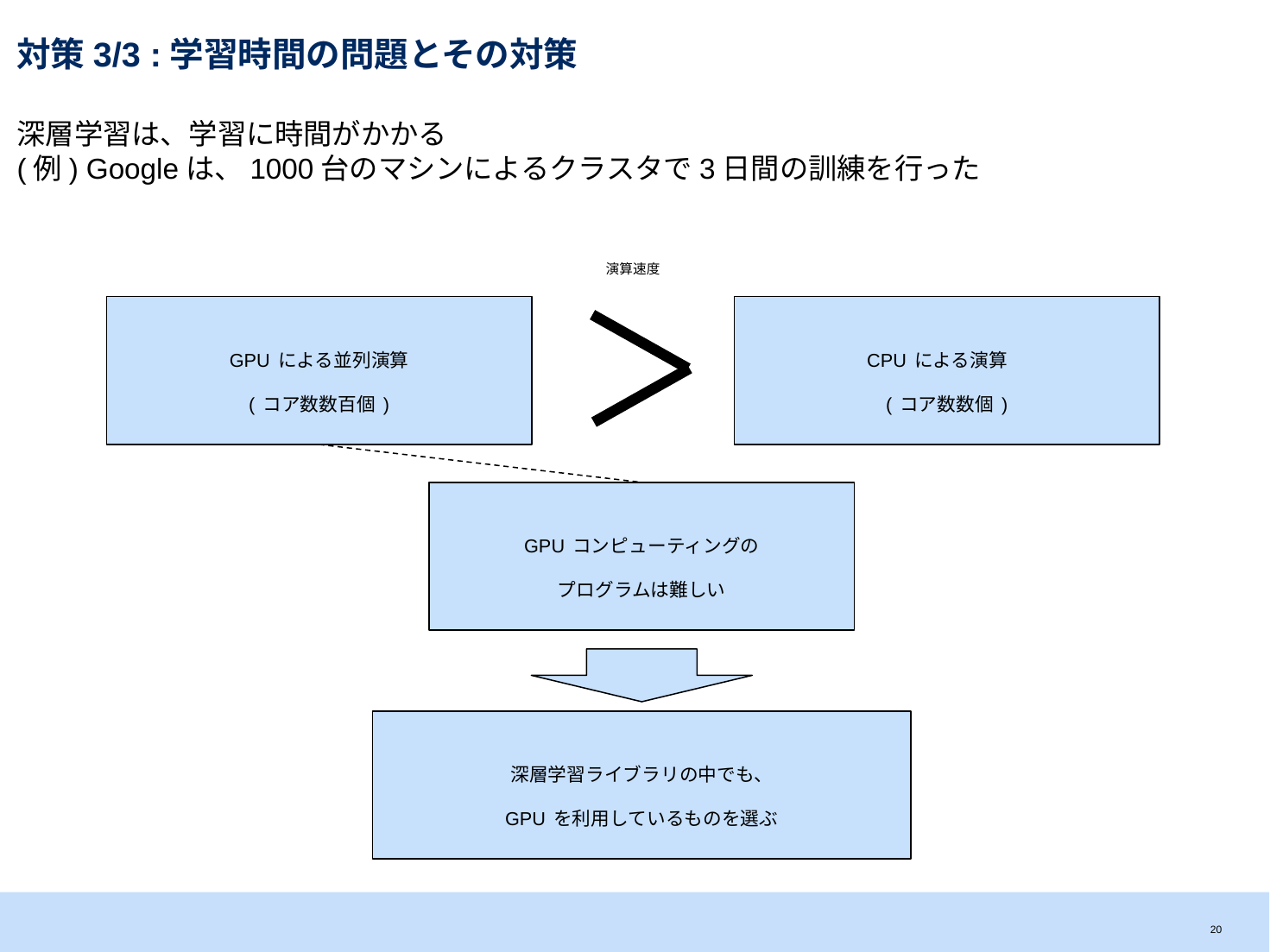

# 対策3/3 :学習時間の問題とその対策
深層学習は、学習に時間がかかる
(例) Googleは、1000台のマシンによるクラスタで3日間の訓練を行った
演算速度
GPUによる並列演算
(コア数数百個)
CPUによる演算
(コア数数個)
GPUコンピューティングの
プログラムは難しい

深層学習ライブラリの中でも、
GPUを利用しているものを選ぶ
20